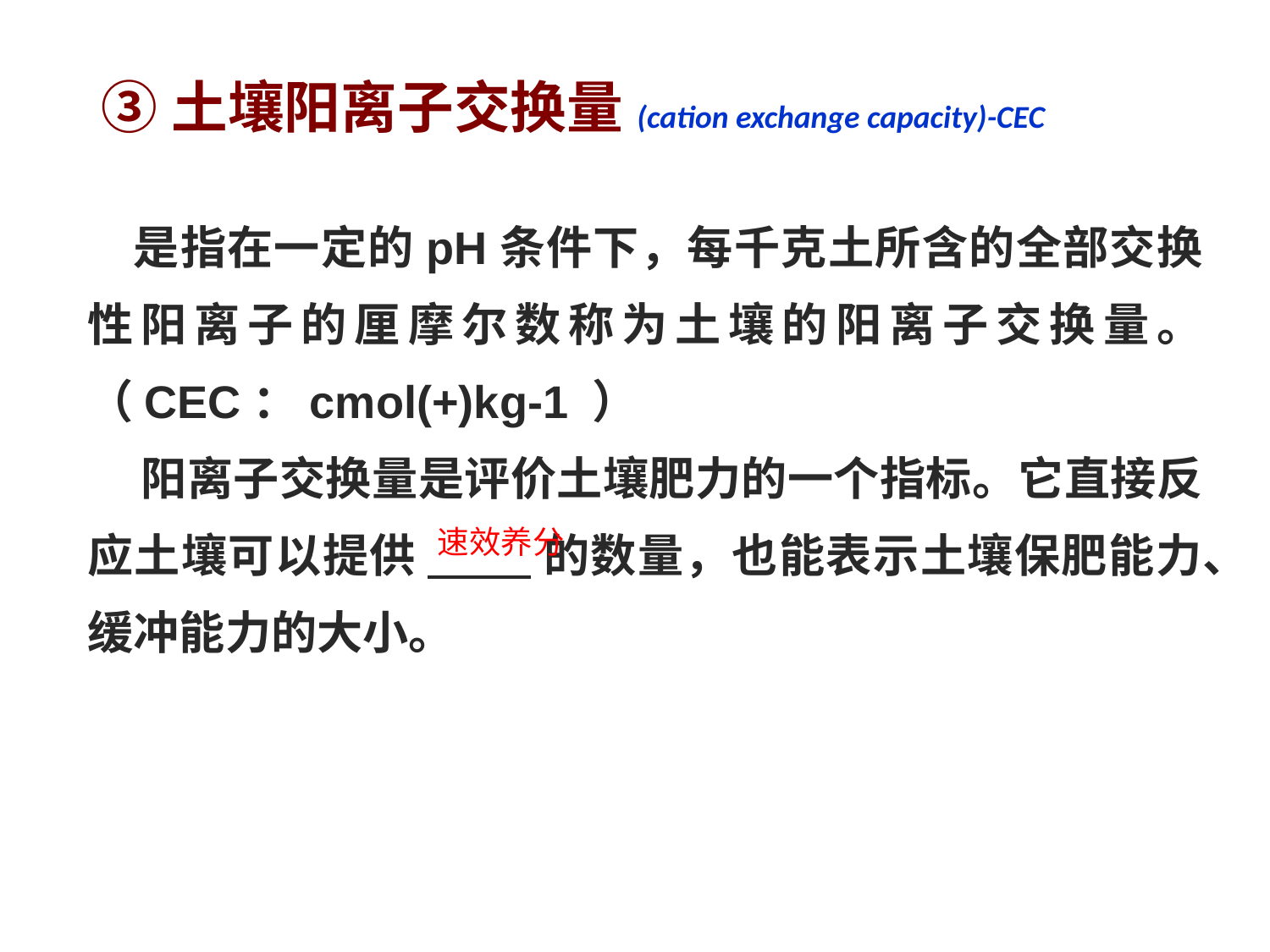

③土壤阳离子交换量(cation exchange capacity)-CEC
   是指在一定的pH条件下，每千克土所含的全部交换性阳离子的厘摩尔数称为土壤的阳离子交换量。（CEC：cmol(+)kg-1 ）
    阳离子交换量是评价土壤肥力的一个指标。它直接反应土壤可以提供           的数量，也能表示土壤保肥能力、缓冲能力的大小。
速效养分